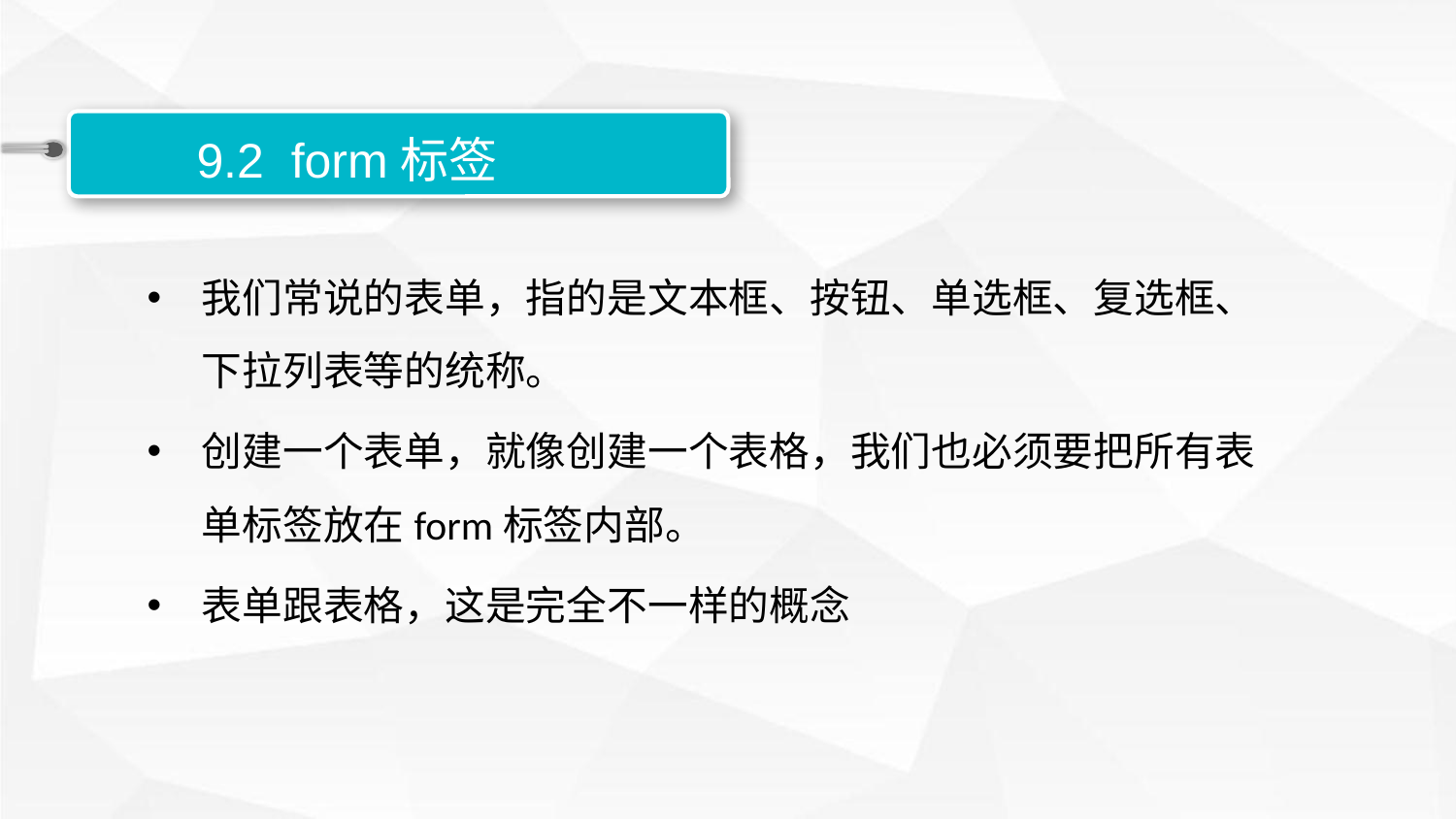

9.2  form标签

我们常说的表单，指的是文本框、按钮、单选框、复选框、下拉列表等的统称。
创建一个表单，就像创建一个表格，我们也必须要把所有表单标签放在form标签内部。
表单跟表格，这是完全不一样的概念